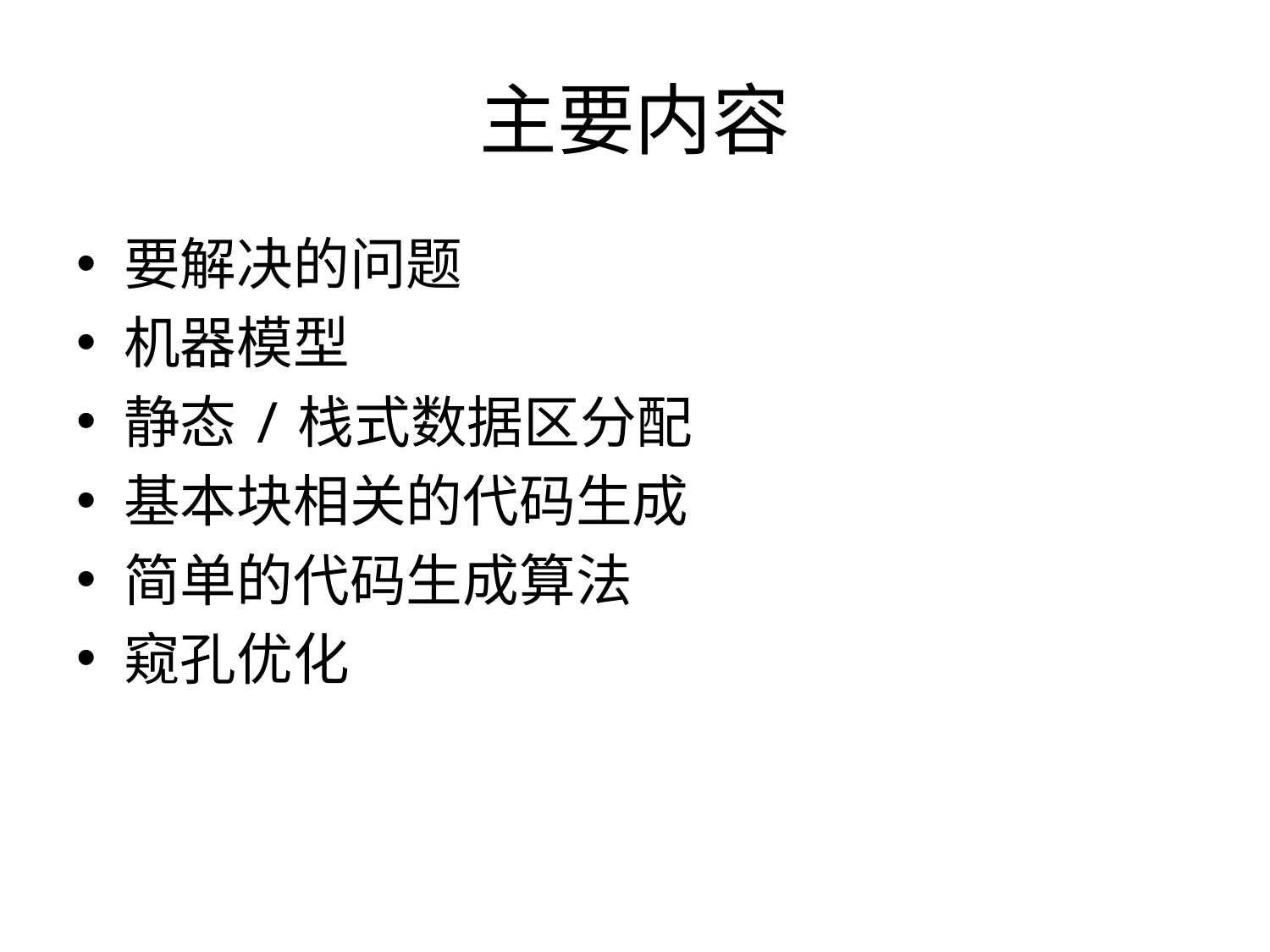

# 主要内容
要解决的问题
机器模型
静态/栈式数据区分配
基本块相关的代码生成
简单的代码生成算法
窥孔优化